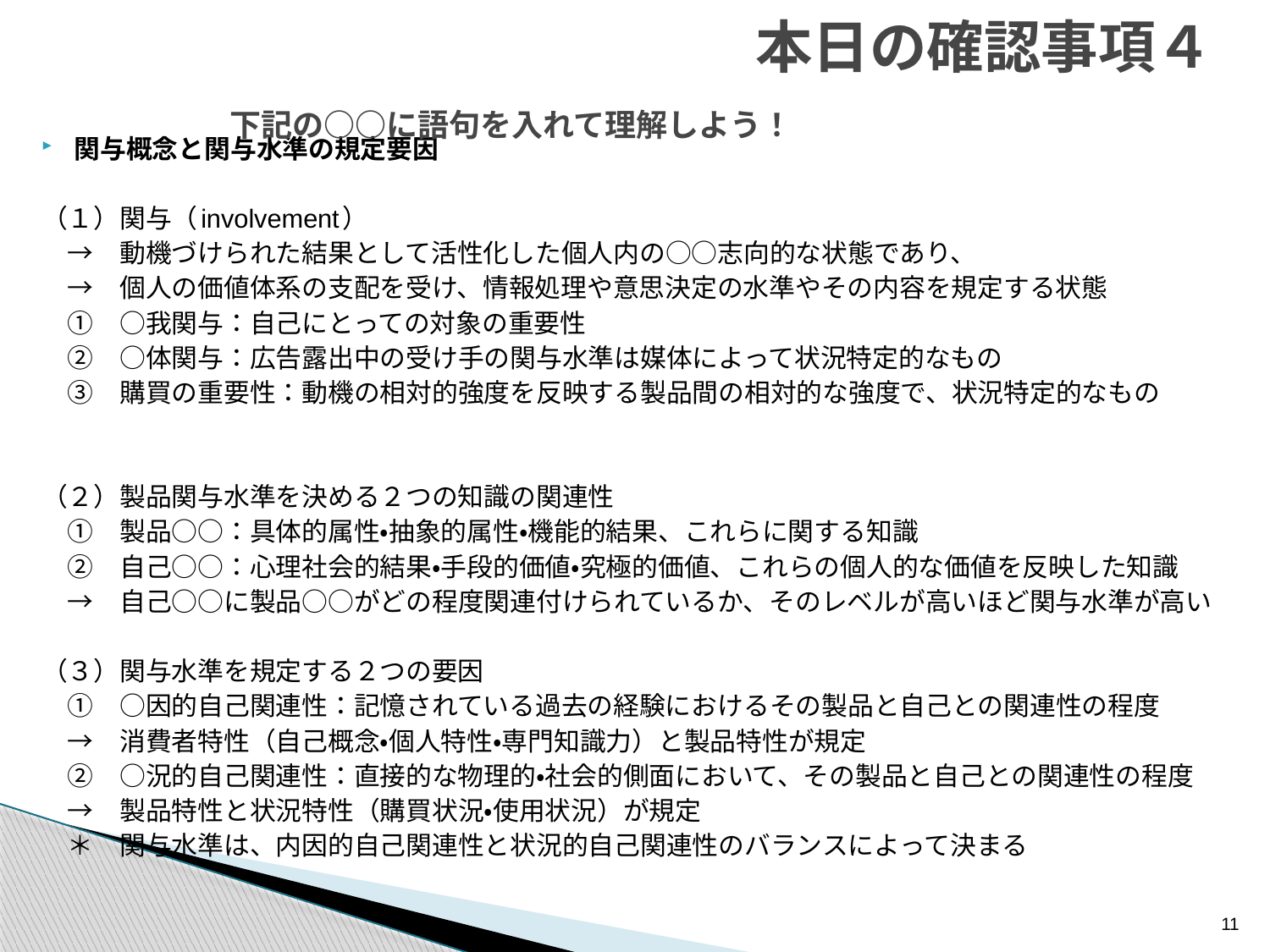

# 本日の確認事項４ 　　下記の○○に語句を入れて理解しよう！
関与概念と関与水準の規定要因

（１）関与（involvement）
　→　動機づけられた結果として活性化した個人内の○○志向的な状態であり、
　→　個人の価値体系の支配を受け、情報処理や意思決定の水準やその内容を規定する状態
　①　○我関与：自己にとっての対象の重要性
　②　○体関与：広告露出中の受け手の関与水準は媒体によって状況特定的なもの
　③　購買の重要性：動機の相対的強度を反映する製品間の相対的な強度で、状況特定的なもの

（２）製品関与水準を決める２つの知識の関連性
　①　製品○○：具体的属性・抽象的属性・機能的結果、これらに関する知識
　②　自己○○：心理社会的結果・手段的価値・究極的価値、これらの個人的な価値を反映した知識
　→　自己○○に製品○○がどの程度関連付けられているか、そのレベルが高いほど関与水準が高い

（３）関与水準を規定する２つの要因
　①　○因的自己関連性：記憶されている過去の経験におけるその製品と自己との関連性の程度
　→　消費者特性（自己概念・個人特性・専門知識力）と製品特性が規定
　②　○況的自己関連性：直接的な物理的・社会的側面において、その製品と自己との関連性の程度
　→　製品特性と状況特性（購買状況・使用状況）が規定
　＊　関与水準は、内因的自己関連性と状況的自己関連性のバランスによって決まる

11